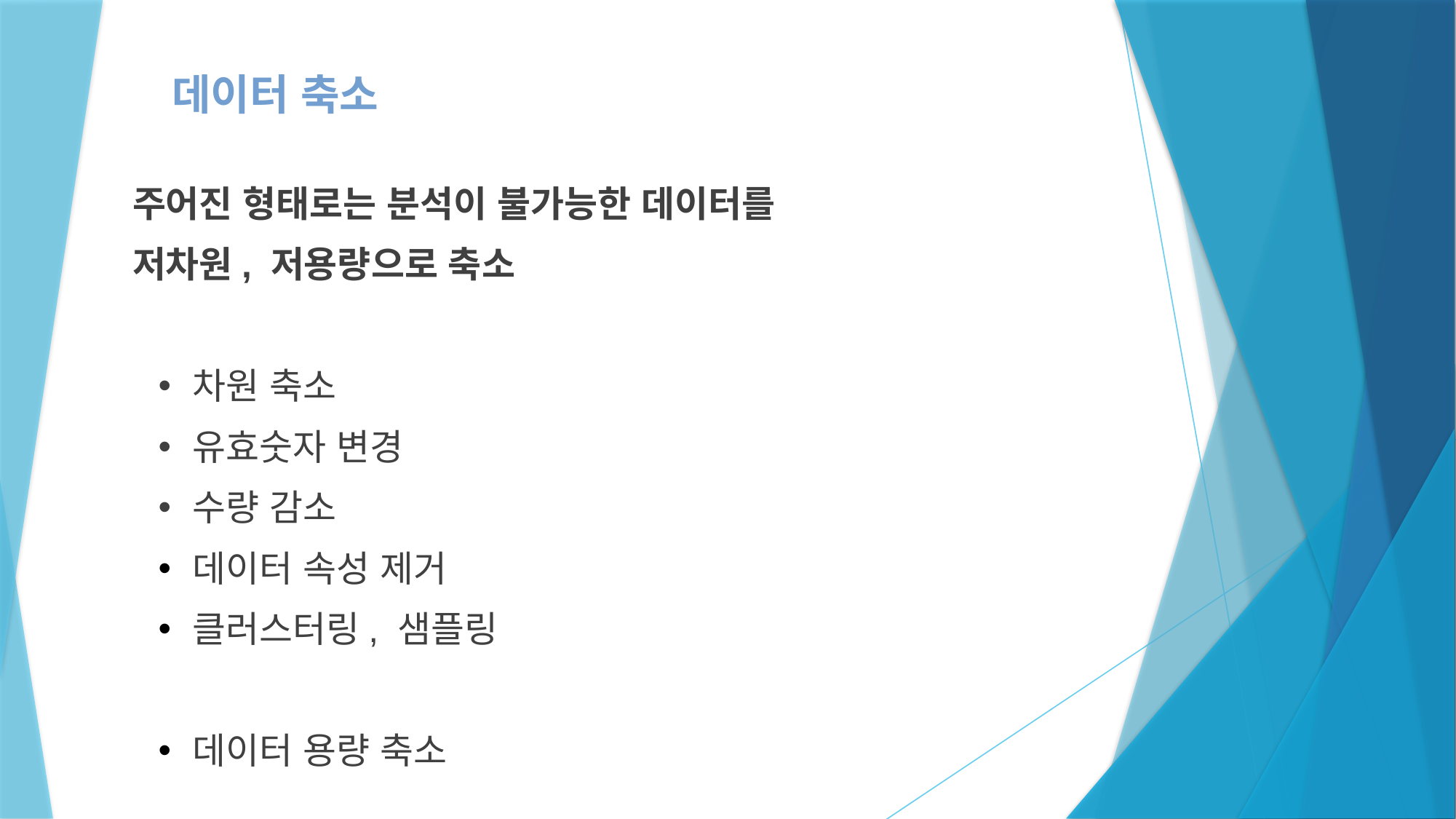

데이터 축소
주어진 형태로는 분석이 불가능한 데이터를
저차원, 저용량으로 축소

차원 축소
유효숫자 변경
수량 감소
데이터 속성 제거
클러스터링, 샘플링

데이터 용량 축소